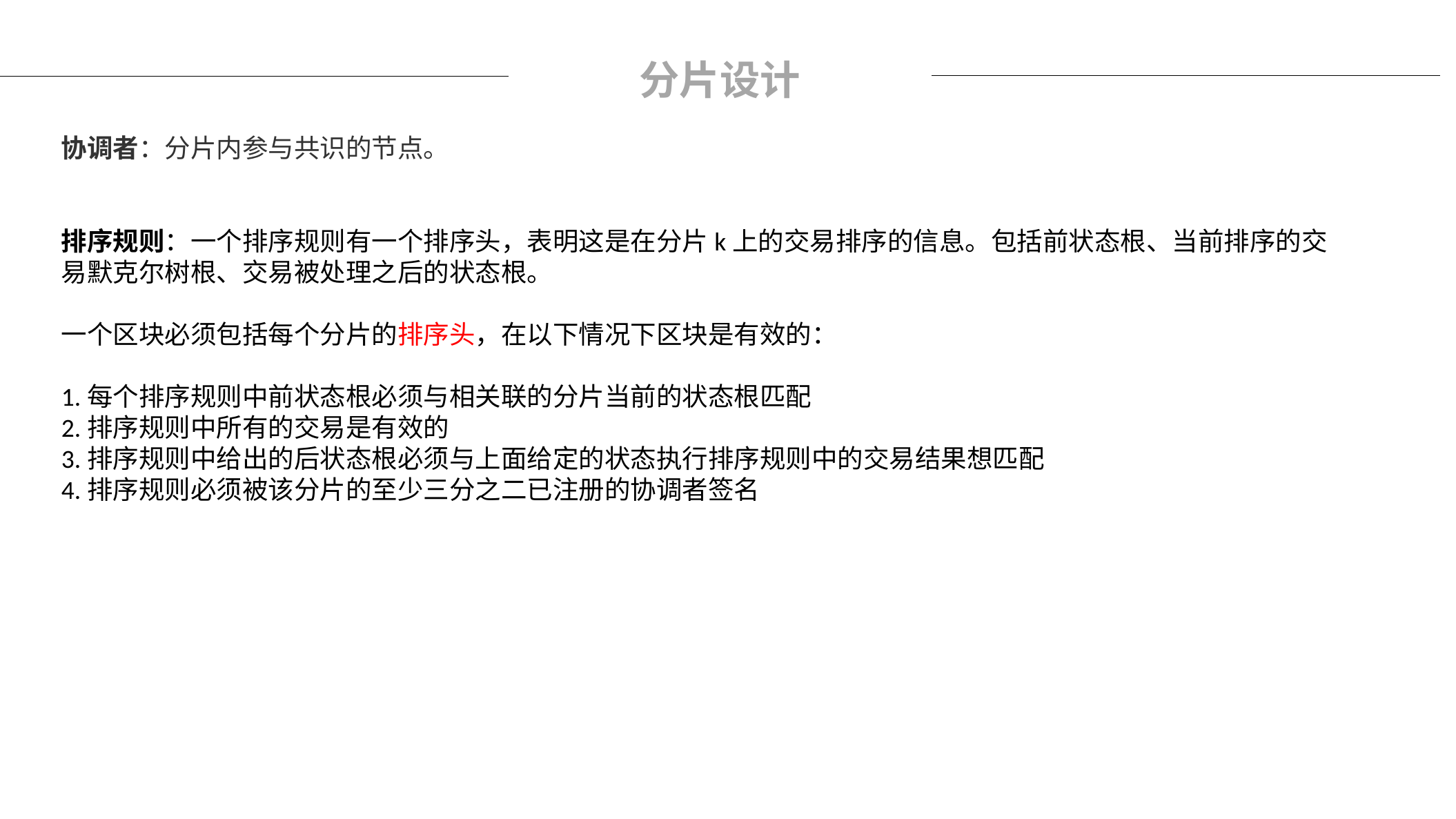

分片设计
协调者：分片内参与共识的节点。

排序规则：一个排序规则有一个排序头，表明这是在分片k上的交易排序的信息。包括前状态根、当前排序的交易默克尔树根、交易被处理之后的状态根。

一个区块必须包括每个分片的排序头，在以下情况下区块是有效的：

1.每个排序规则中前状态根必须与相关联的分片当前的状态根匹配
2.排序规则中所有的交易是有效的
3.排序规则中给出的后状态根必须与上面给定的状态执行排序规则中的交易结果想匹配
4.排序规则必须被该分片的至少三分之二已注册的协调者签名